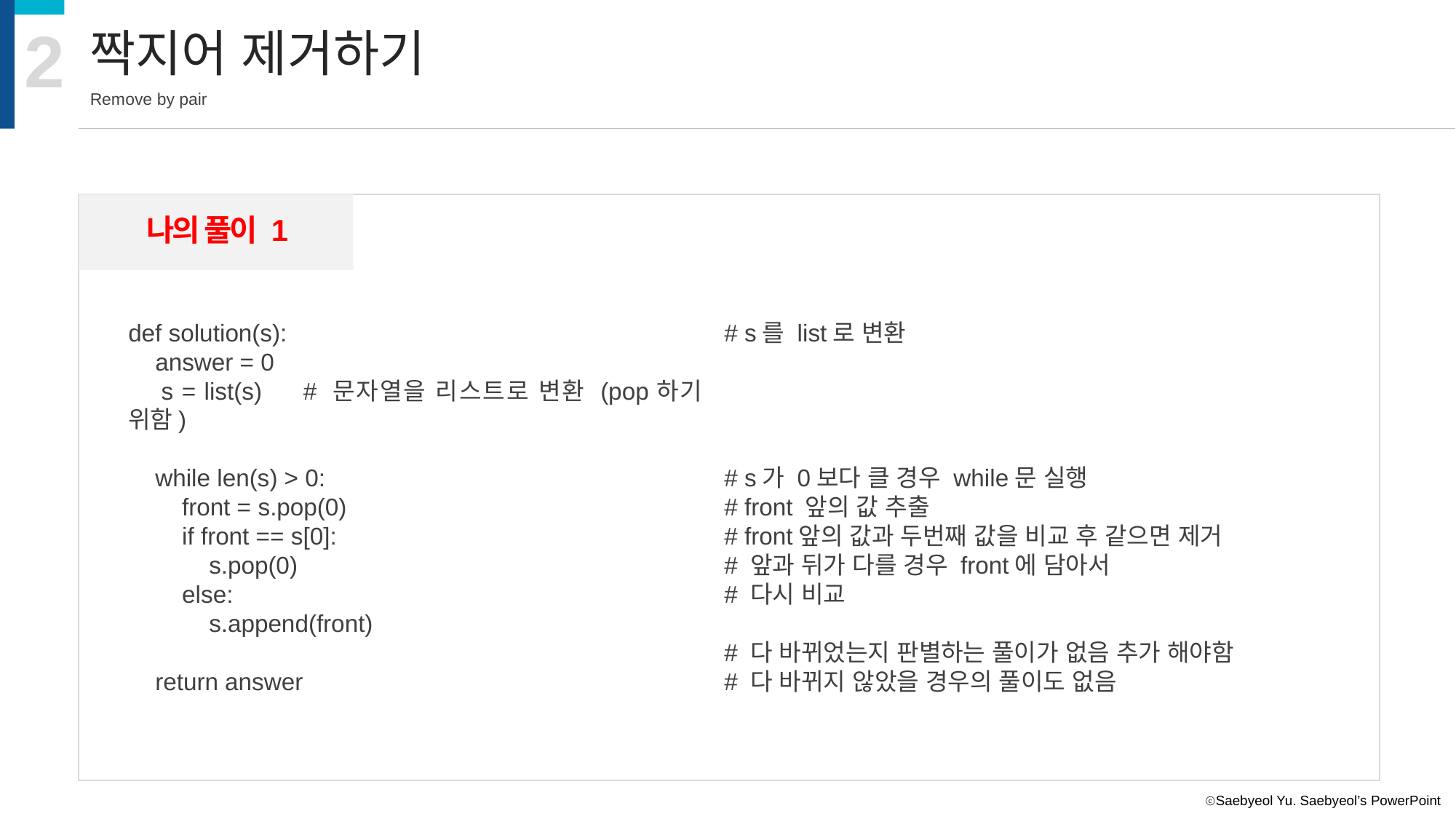

2
짝지어 제거하기
Remove by pair

나의 풀이 1
def solution(s):
    answer = 0
    s = list(s)     # 문자열을 리스트로 변환 (pop하기 위함)

    while len(s) > 0:
        front = s.pop(0)
        if front == s[0]:
            s.pop(0)
        else:
            s.append(front)

    return answer
# s를 list로 변환

# s가 0보다 클 경우 while문 실행
# front 앞의 값 추출
# front앞의 값과 두번째 값을 비교 후 같으면 제거
# 앞과 뒤가 다를 경우 front에 담아서
# 다시 비교

# 다 바뀌었는지 판별하는 풀이가 없음 추가 해야함
# 다 바뀌지 않았을 경우의 풀이도 없음